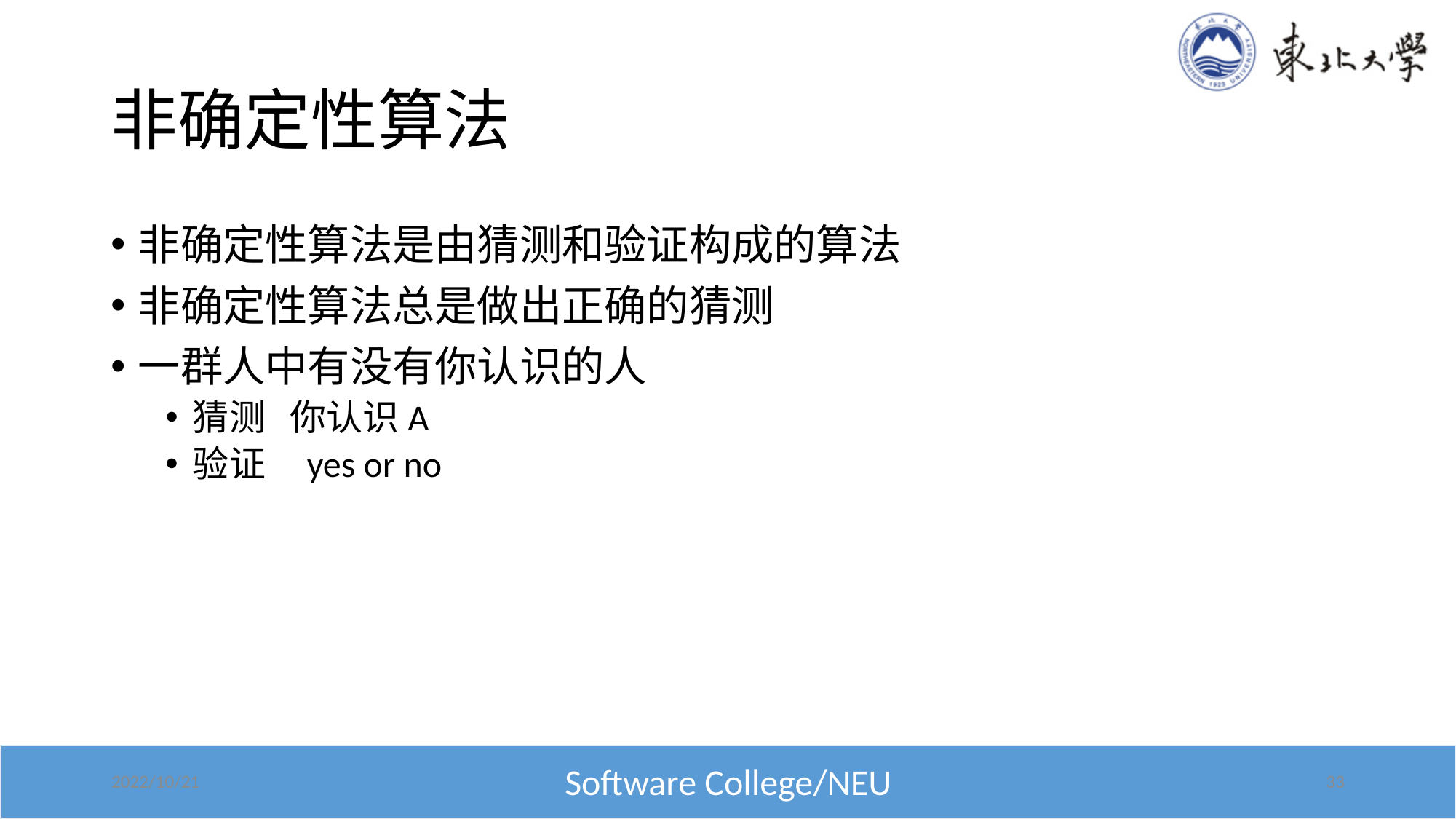

# 非确定性算法
非确定性算法是由猜测和验证构成的算法
非确定性算法总是做出正确的猜测
一群人中有没有你认识的人
猜测   你认识A
验证    yes or no